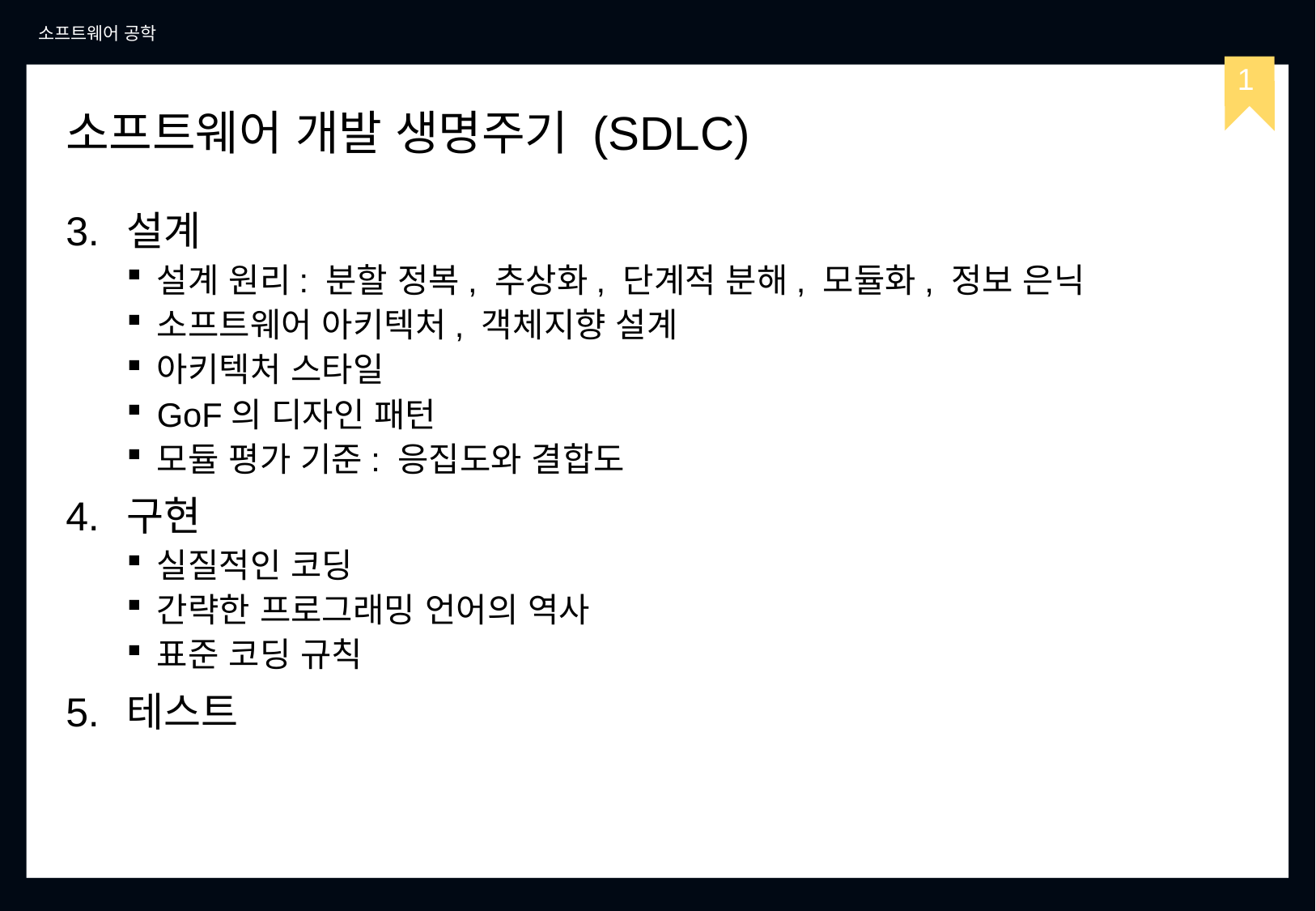

소프트웨어 공학
1
# 소프트웨어 개발 생명주기 (SDLC)
설계
설계 원리: 분할 정복, 추상화, 단계적 분해, 모듈화, 정보 은닉
소프트웨어 아키텍처, 객체지향 설계
아키텍처 스타일
GoF의 디자인 패턴
모듈 평가 기준: 응집도와 결합도
구현
실질적인 코딩
간략한 프로그래밍 언어의 역사
표준 코딩 규칙
테스트